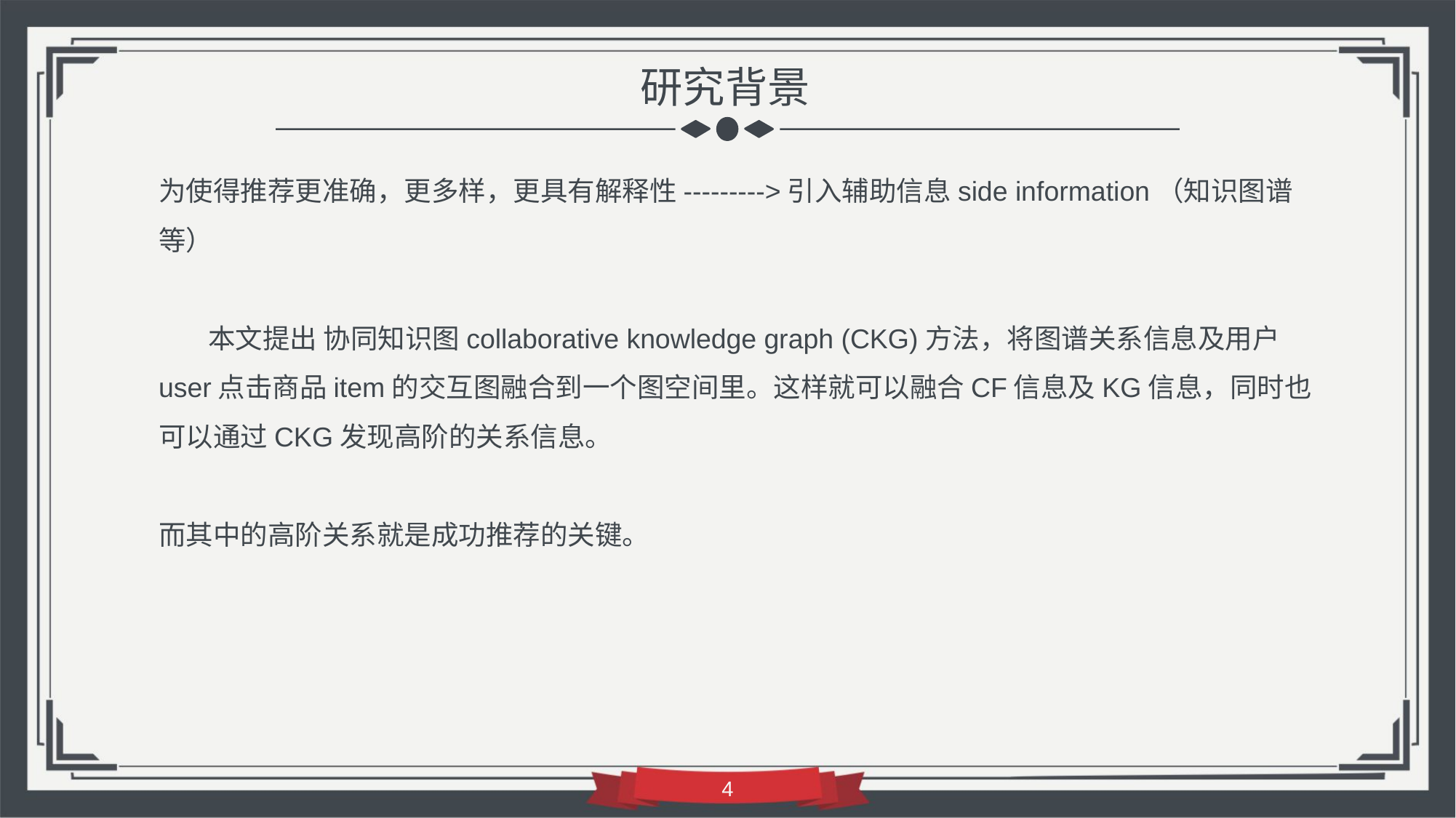

研究背景

为使得推荐更准确，更多样，更具有解释性--------->引入辅助信息side information（知识图谱等）

       本文提出 协同知识图collaborative knowledge graph (CKG)方法，将图谱关系信息及用户user点击商品item的交互图融合到一个图空间里。这样就可以融合CF信息及KG信息，同时也可以通过CKG发现高阶的关系信息。

而其中的高阶关系就是成功推荐的关键。